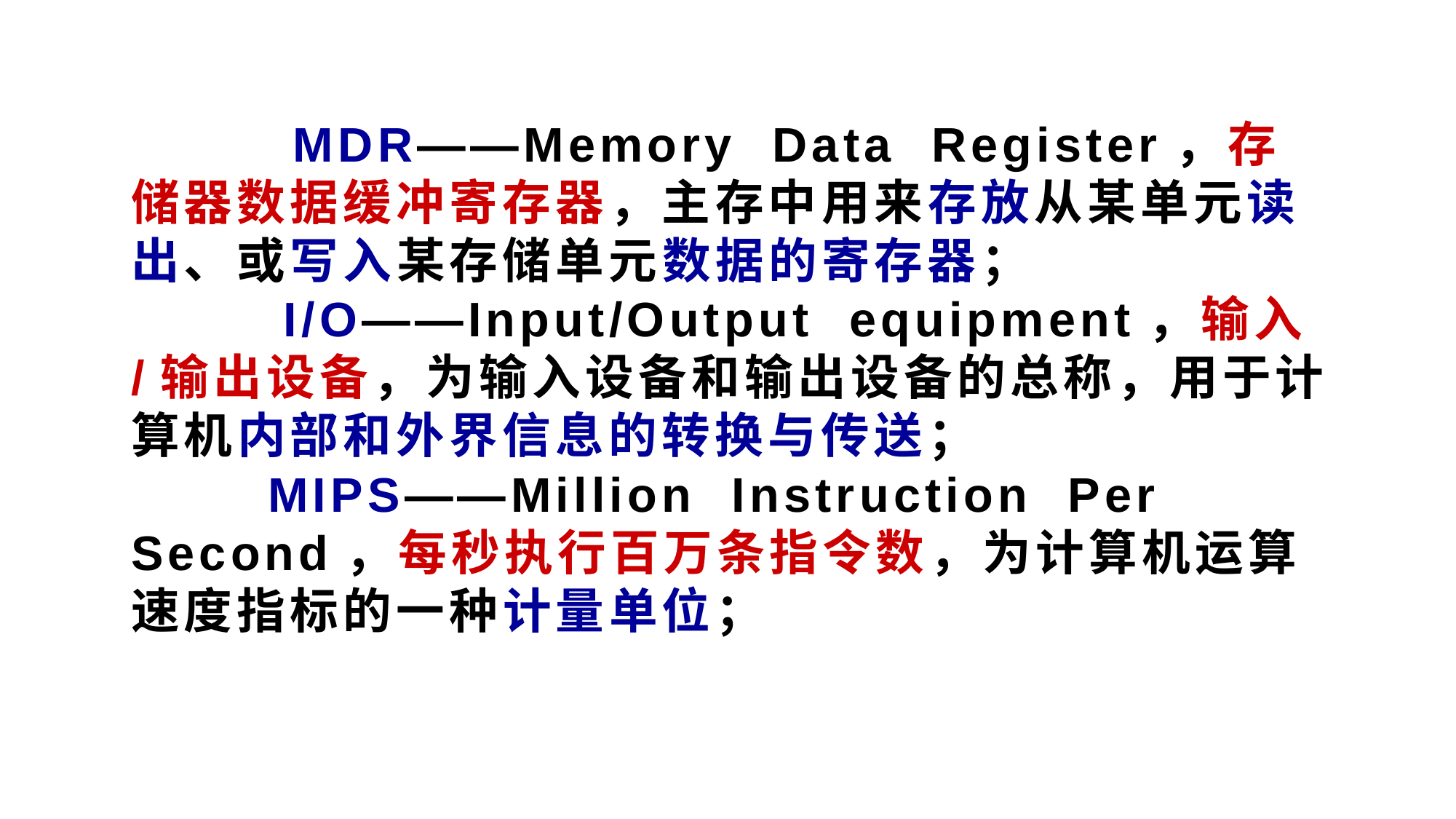

# MDR——Memory  Data  Register，存储器数据缓冲寄存器，主存中用来存放从某单元读出、或写入某存储单元数据的寄存器； I/O——Input/Output  equipment，输入/输出设备，为输入设备和输出设备的总称，用于计算机内部和外界信息的转换与传送； MIPS——Million  Instruction  Per  Second，每秒执行百万条指令数，为计算机运算速度指标的一种计量单位；